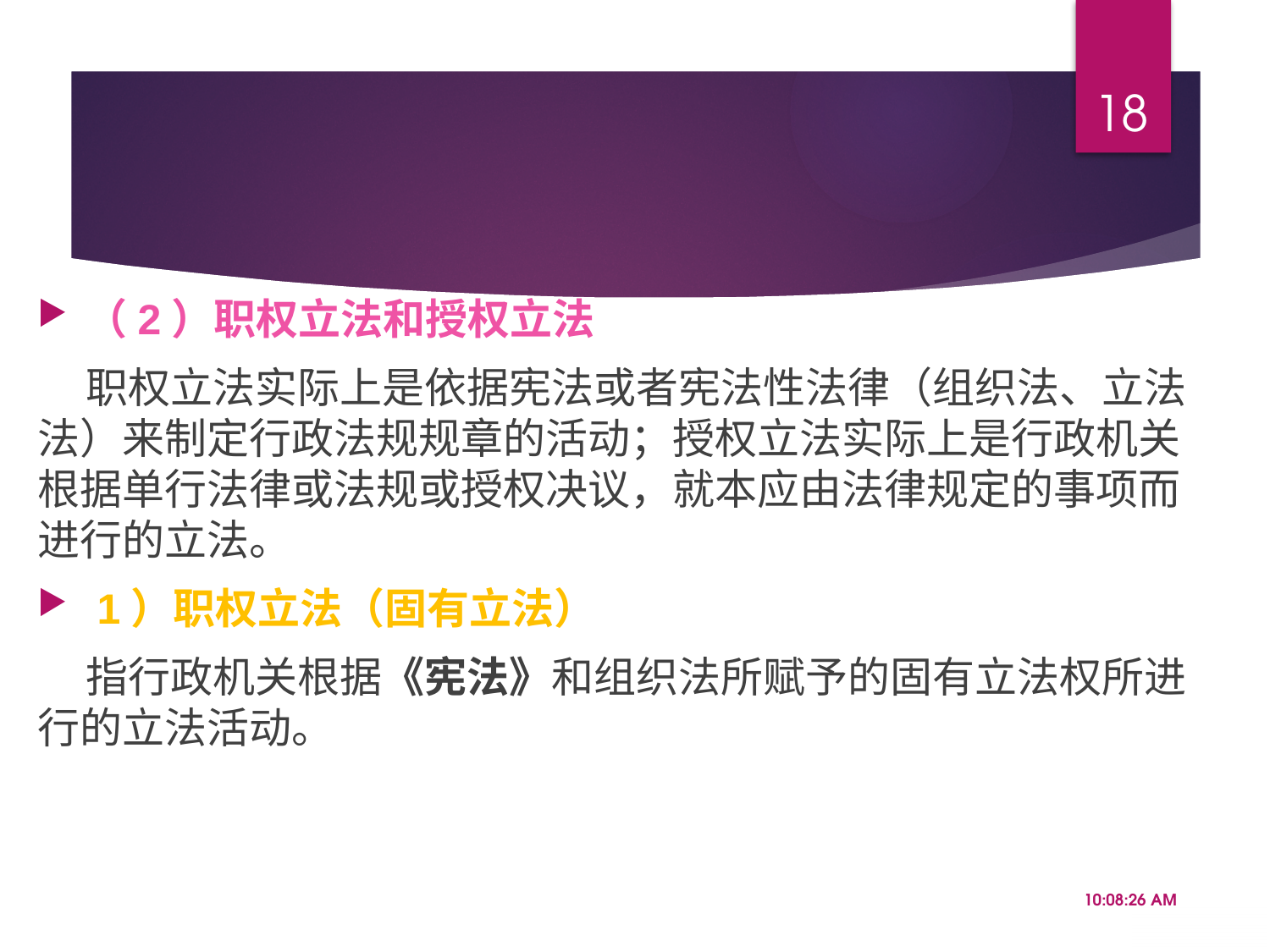

18
#
（2）职权立法和授权立法
    职权立法实际上是依据宪法或者宪法性法律（组织法、立法法）来制定行政法规规章的活动；授权立法实际上是行政机关根据单行法律或法规或授权决议，就本应由法律规定的事项而进行的立法。
 1）职权立法（固有立法）
    指行政机关根据《宪法》和组织法所赋予的固有立法权所进行的立法活动。

10:08:26 AM